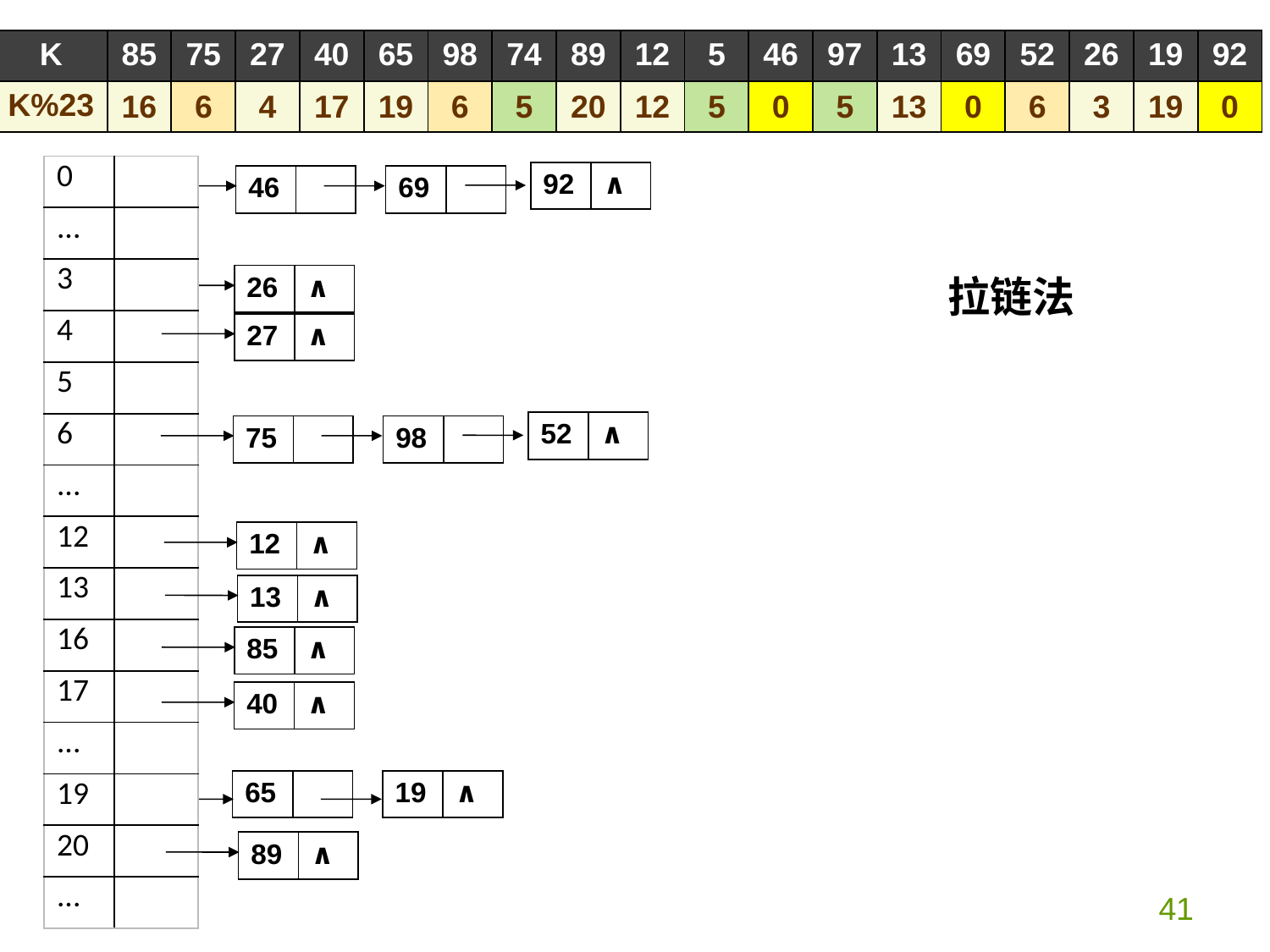

| K | 85 | 75 | 27 | 40 | 65 | 98 | 74 | 89 | 12 | 5 | 46 | 97 | 13 | 69 | 52 | 26 | 19 | 92 |
| --- | --- | --- | --- | --- | --- | --- | --- | --- | --- | --- | --- | --- | --- | --- | --- | --- | --- | --- |
| K%23 | 16 | 6 | 4 | 17 | 19 | 6 | 5 | 20 | 12 | 5 | 0 | 5 | 13 | 0 | 6 | 3 | 19 | 0 |
| 0 |  |
| --- | --- |
| ... |  |
| 3 |  |
| 4 |  |
| 5 |  |
| 6 |  |
| ... |  |
| 12 |  |
| 13 |  |
| 16 |  |
| 17 |  |
| ... |  |
| 19 |  |
| 20 |  |
| ... |  |
| 92 | ∧ |
| --- | --- |
| 46 |  |
| --- | --- |
| 69 |  |
| --- | --- |

拉链法
| 26 | ∧ |
| --- | --- |

| 27 | ∧ |
| --- | --- |

| 52 | ∧ |
| --- | --- |
| 75 |  |
| --- | --- |
| 98 |  |
| --- | --- |

| 12 | ∧ |
| --- | --- |

| 13 | ∧ |
| --- | --- |

| 85 | ∧ |
| --- | --- |

| 40 | ∧ |
| --- | --- |

| 65 |  |
| --- | --- |
| 19 | ∧ |
| --- | --- |

| 89 | ∧ |
| --- | --- |

41